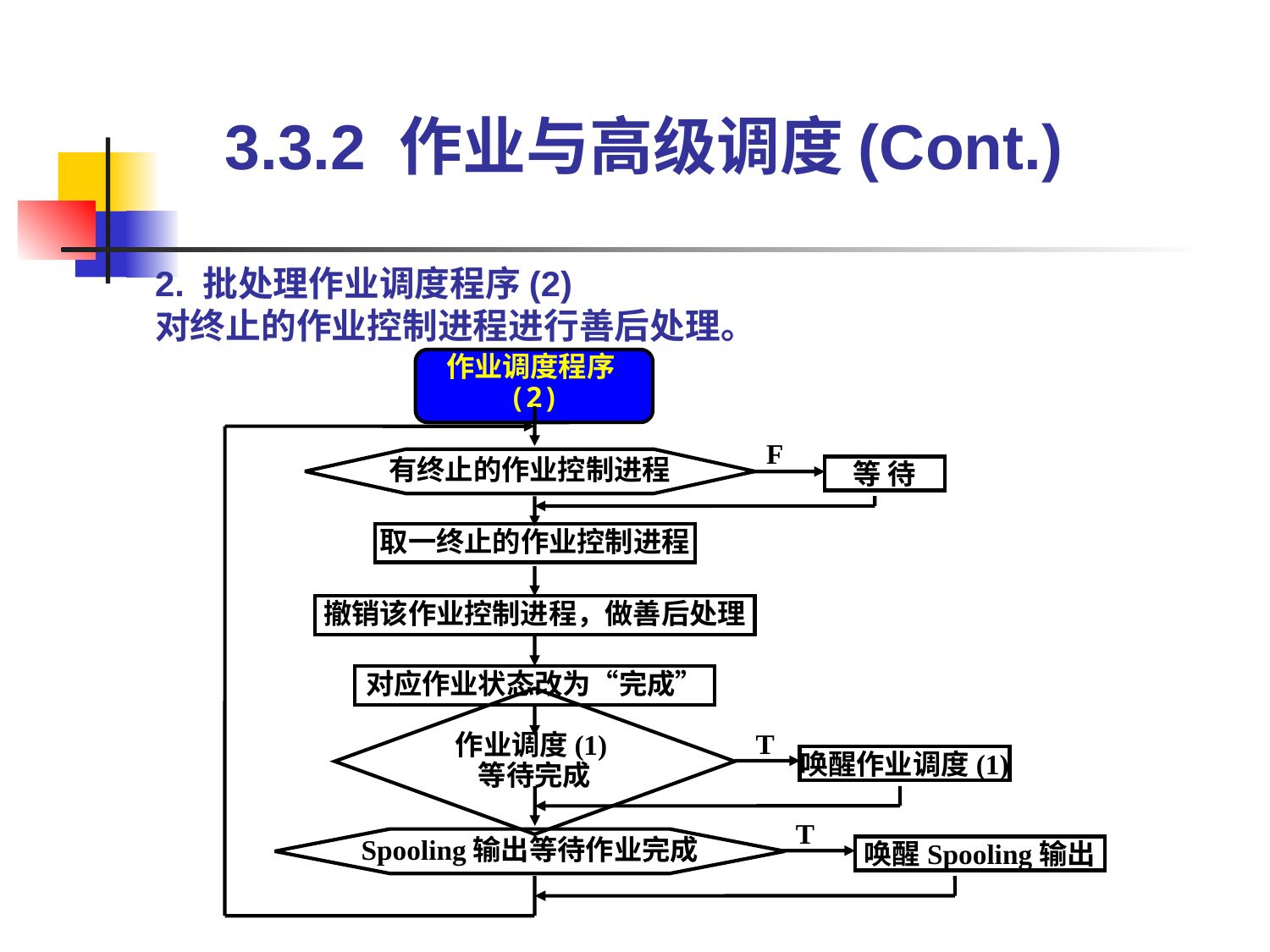

3.3.2 作业与高级调度(Cont.)
2. 批处理作业调度程序(2)
对终止的作业控制进程进行善后处理。
作业调度程序(2)

F
有终止的作业控制进程
等 待

取一终止的作业控制进程

撤销该作业控制进程，做善后处理

对应作业状态改为“完成”

T
作业调度(1)等待完成
唤醒作业调度(1)

T
Spooling输出等待作业完成
唤醒Spooling输出